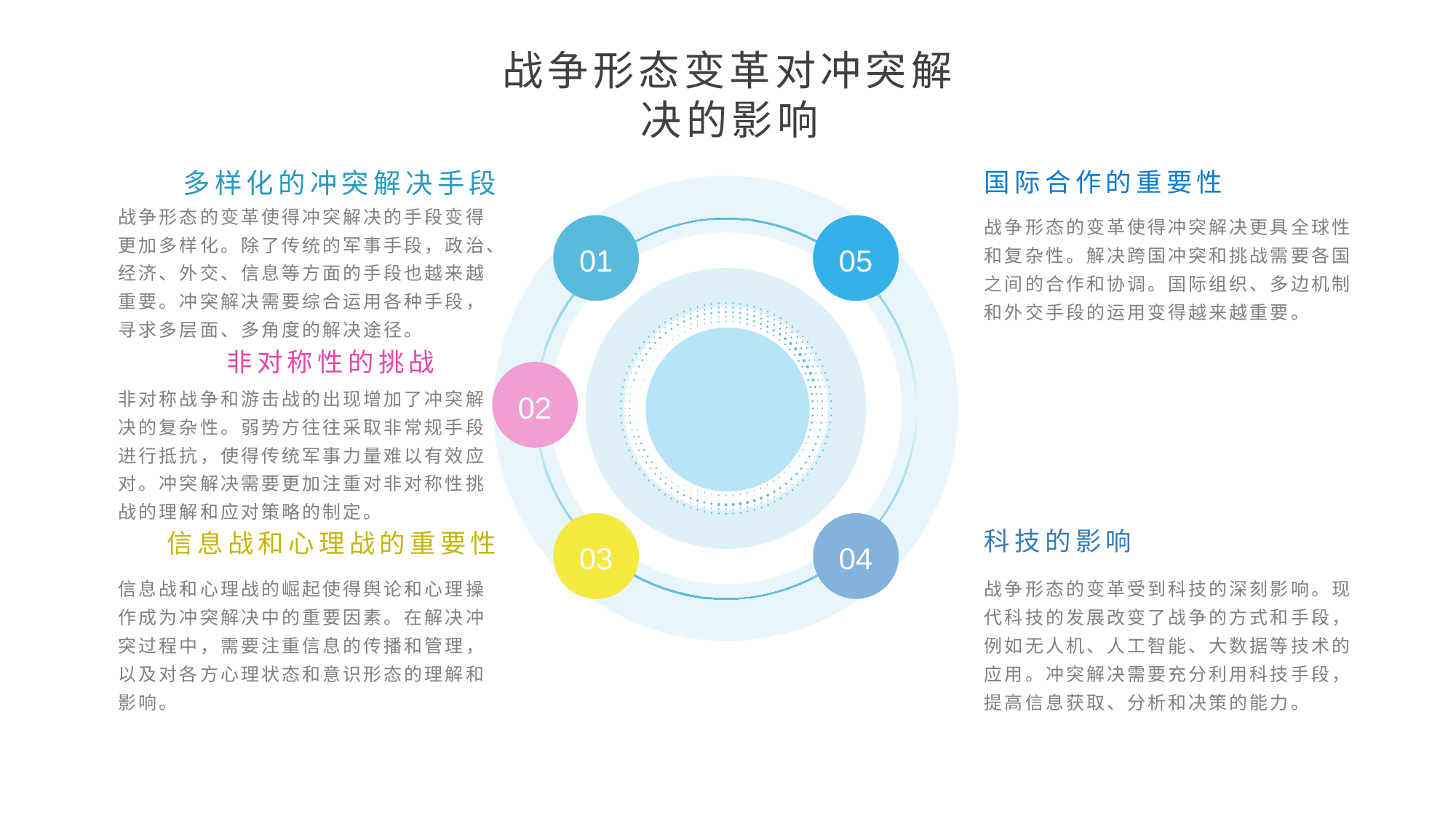

战争形态变革对冲突解决的影响
多样化的冲突解决手段
国际合作的重要性

战争形态的变革使得冲突解决的手段变得更加多样化。除了传统的军事手段，政治、经济、外交、信息等方面的手段也越来越重要。冲突解决需要综合运用各种手段，寻求多层面、多角度的解决途径。
战争形态的变革使得冲突解决更具全球性和复杂性。解决跨国冲突和挑战需要各国之间的合作和协调。国际组织、多边机制和外交手段的运用变得越来越重要。

01
05

非对称性的挑战

非对称战争和游击战的出现增加了冲突解决的复杂性。弱势方往往采取非常规手段进行抵抗，使得传统军事力量难以有效应对。冲突解决需要更加注重对非对称性挑战的理解和应对策略的制定。
02
科技的影响

信息战和心理战的重要性
03
04
信息战和心理战的崛起使得舆论和心理操作成为冲突解决中的重要因素。在解决冲突过程中，需要注重信息的传播和管理，以及对各方心理状态和意识形态的理解和影响。
战争形态的变革受到科技的深刻影响。现代科技的发展改变了战争的方式和手段，例如无人机、人工智能、大数据等技术的应用。冲突解决需要充分利用科技手段，提高信息获取、分析和决策的能力。